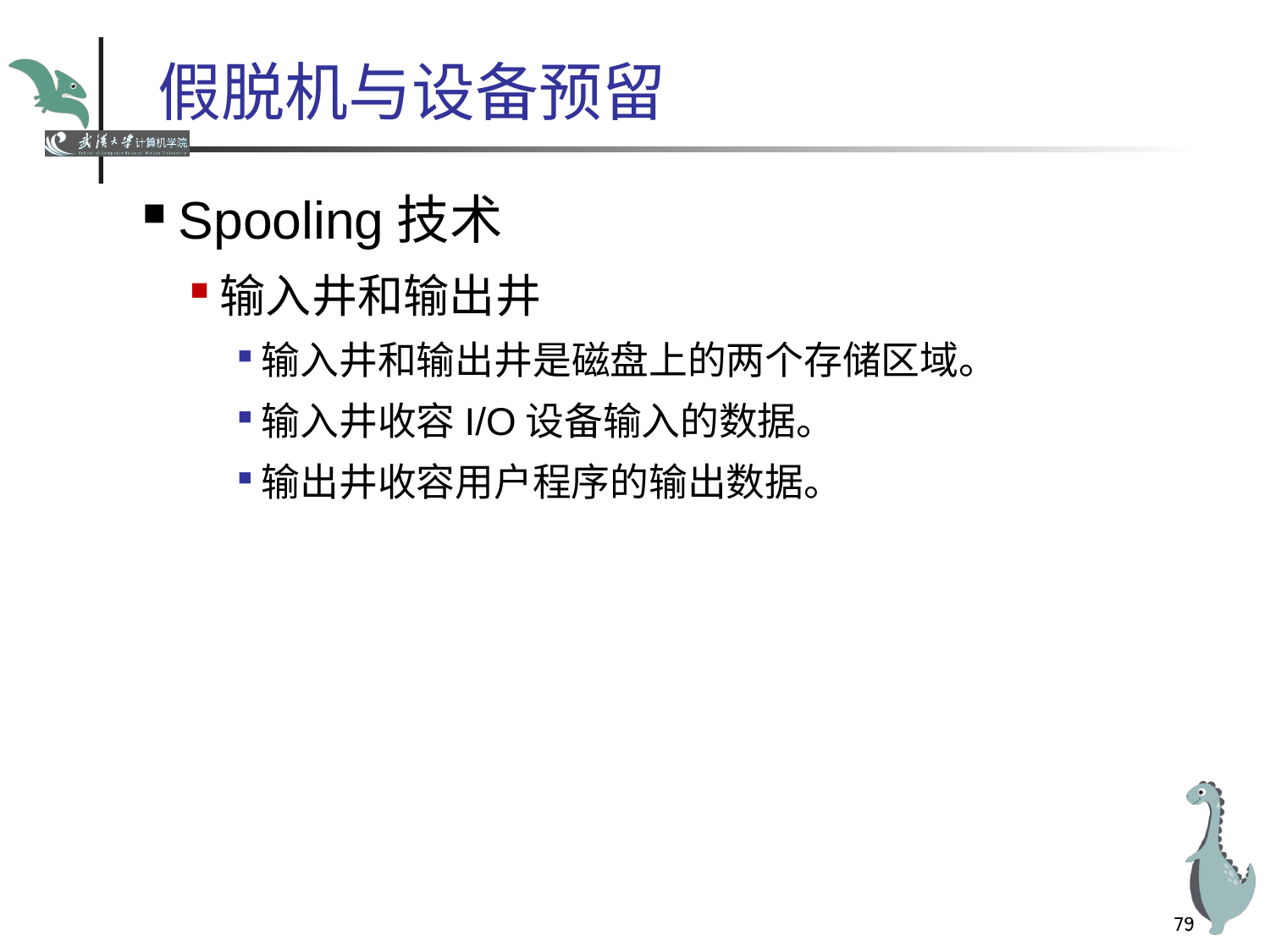

# 假脱机与设备预留
Spooling技术
输入井和输出井
输入井和输出井是磁盘上的两个存储区域。
输入井收容I/O设备输入的数据。
输出井收容用户程序的输出数据。
79